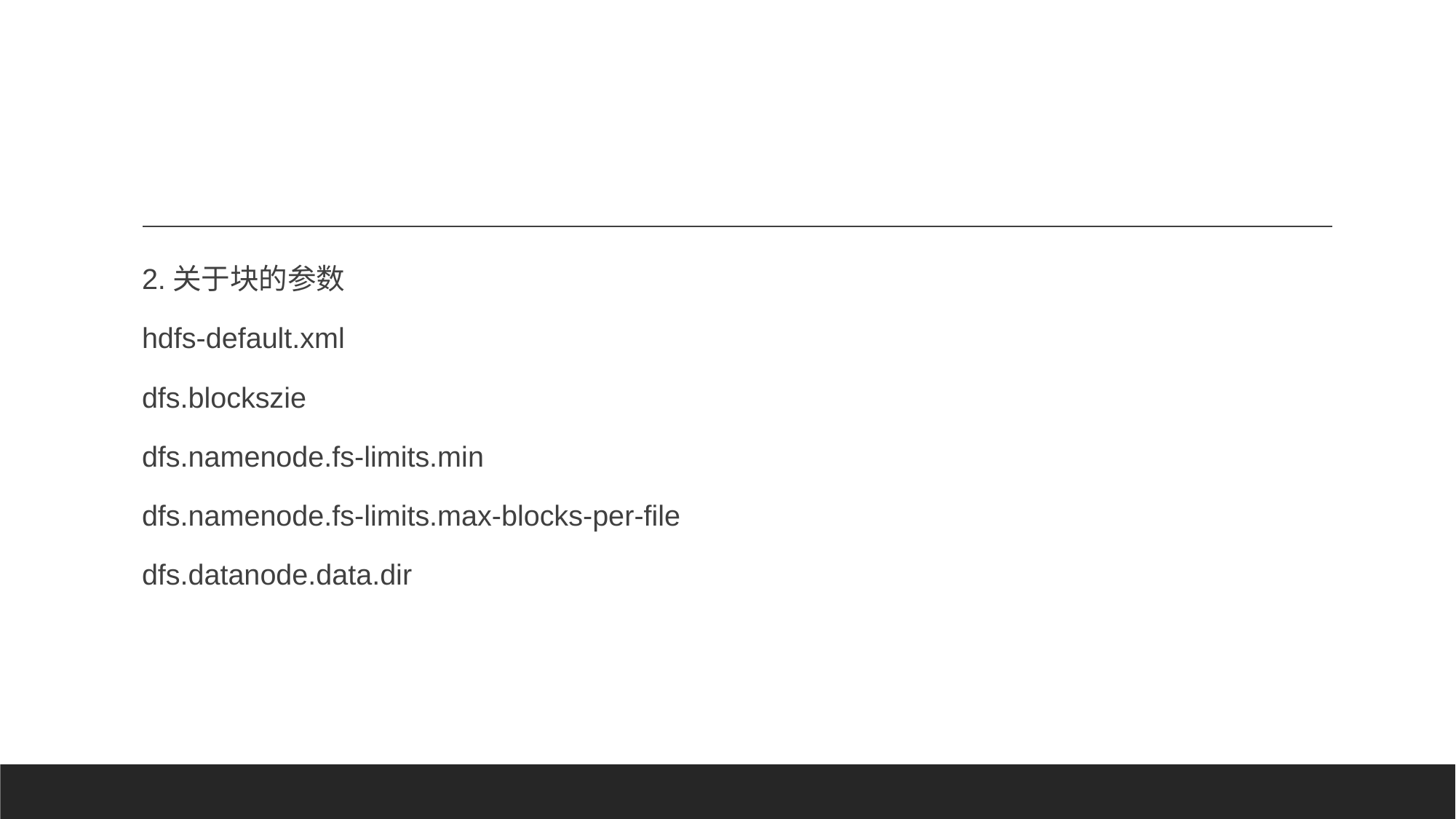

#
2.关于块的参数
hdfs-default.xml
dfs.blockszie
dfs.namenode.fs-limits.min
dfs.namenode.fs-limits.max-blocks-per-file
dfs.datanode.data.dir